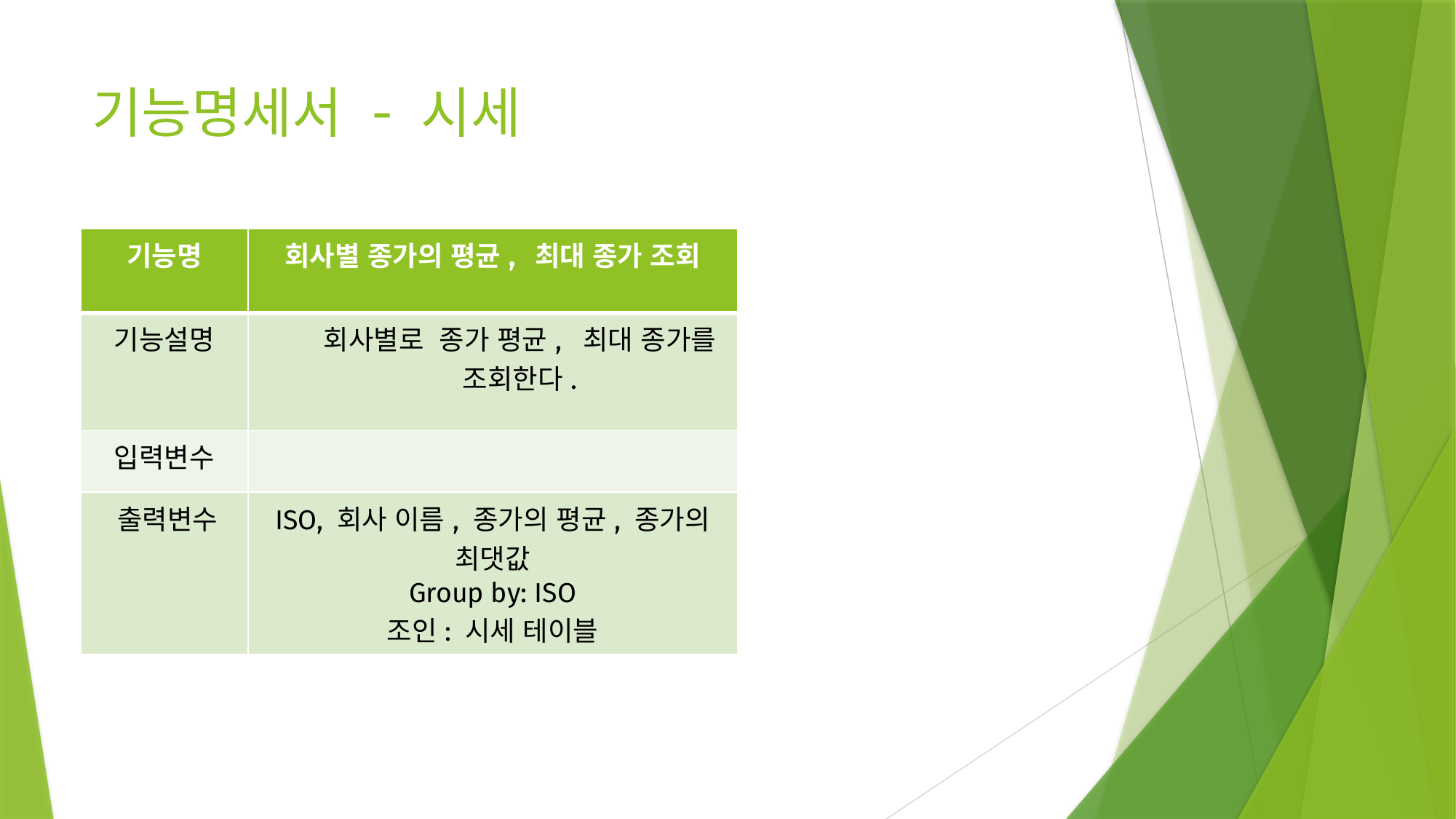

# 기능명세서 - 시세
| 기능명 | 회사별 종가의 평균, 최대 종가 조회 |
| --- | --- |
| 기능설명 | 회사별로 종가 평균, 최대 종가를 조회한다. |
| 입력변수 |  |
| 출력변수 | ISO, 회사 이름, 종가의 평균, 종가의 최댓값 Group by: ISO 조인: 시세 테이블 |